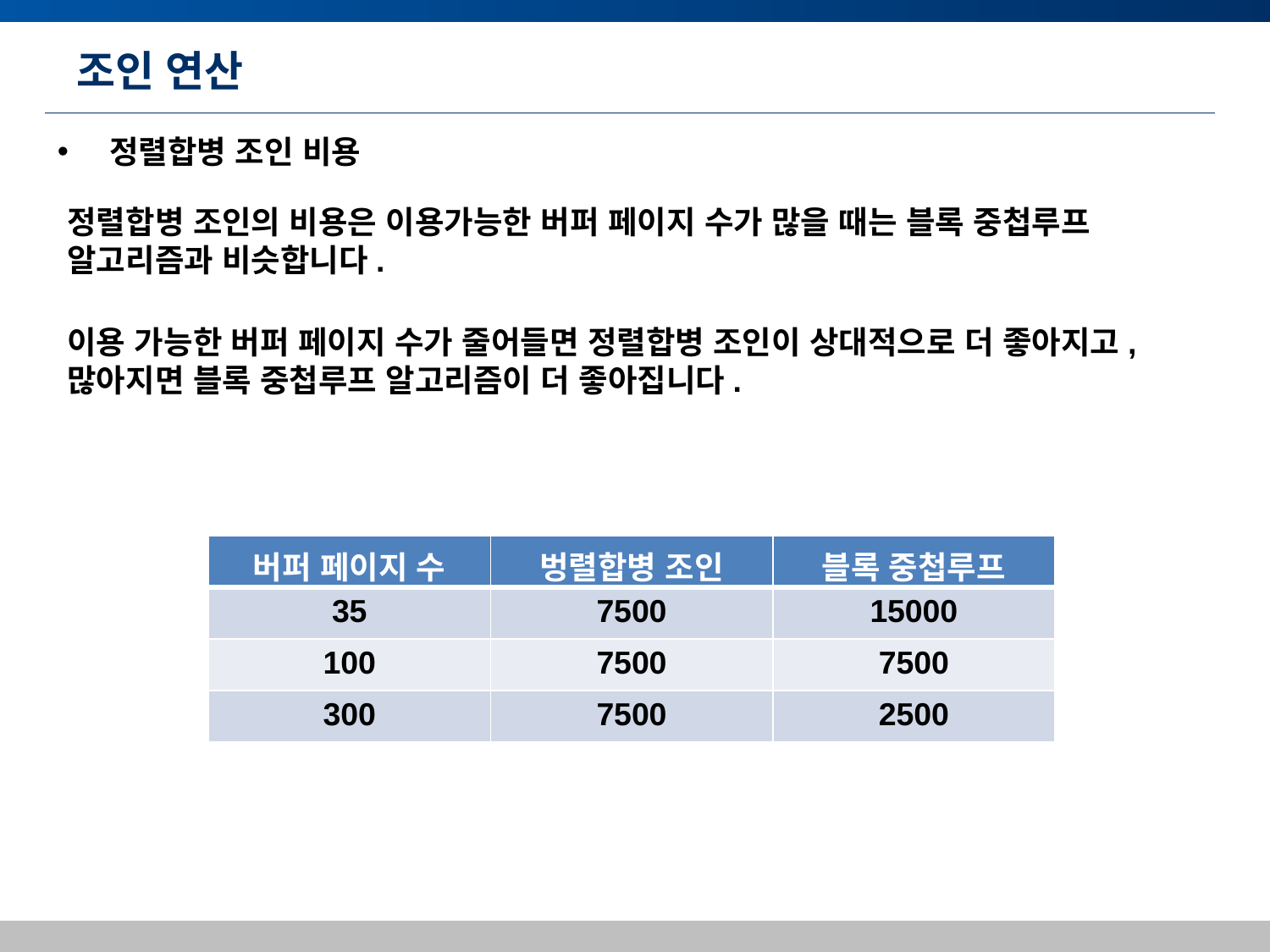

# 조인 연산
  정렬합병 조인 비용
정렬합병 조인의 비용은 이용가능한 버퍼 페이지 수가 많을 때는 블록 중첩루프 알고리즘과 비슷합니다.
이용 가능한 버퍼 페이지 수가 줄어들면 정렬합병 조인이 상대적으로 더 좋아지고, 많아지면 블록 중첩루프 알고리즘이 더 좋아집니다.
| 버퍼 페이지 수 | 벙렬합병 조인 | 블록 중첩루프 |
| --- | --- | --- |
| 35 | 7500 | 15000 |
| 100 | 7500 | 7500 |
| 300 | 7500 | 2500 |